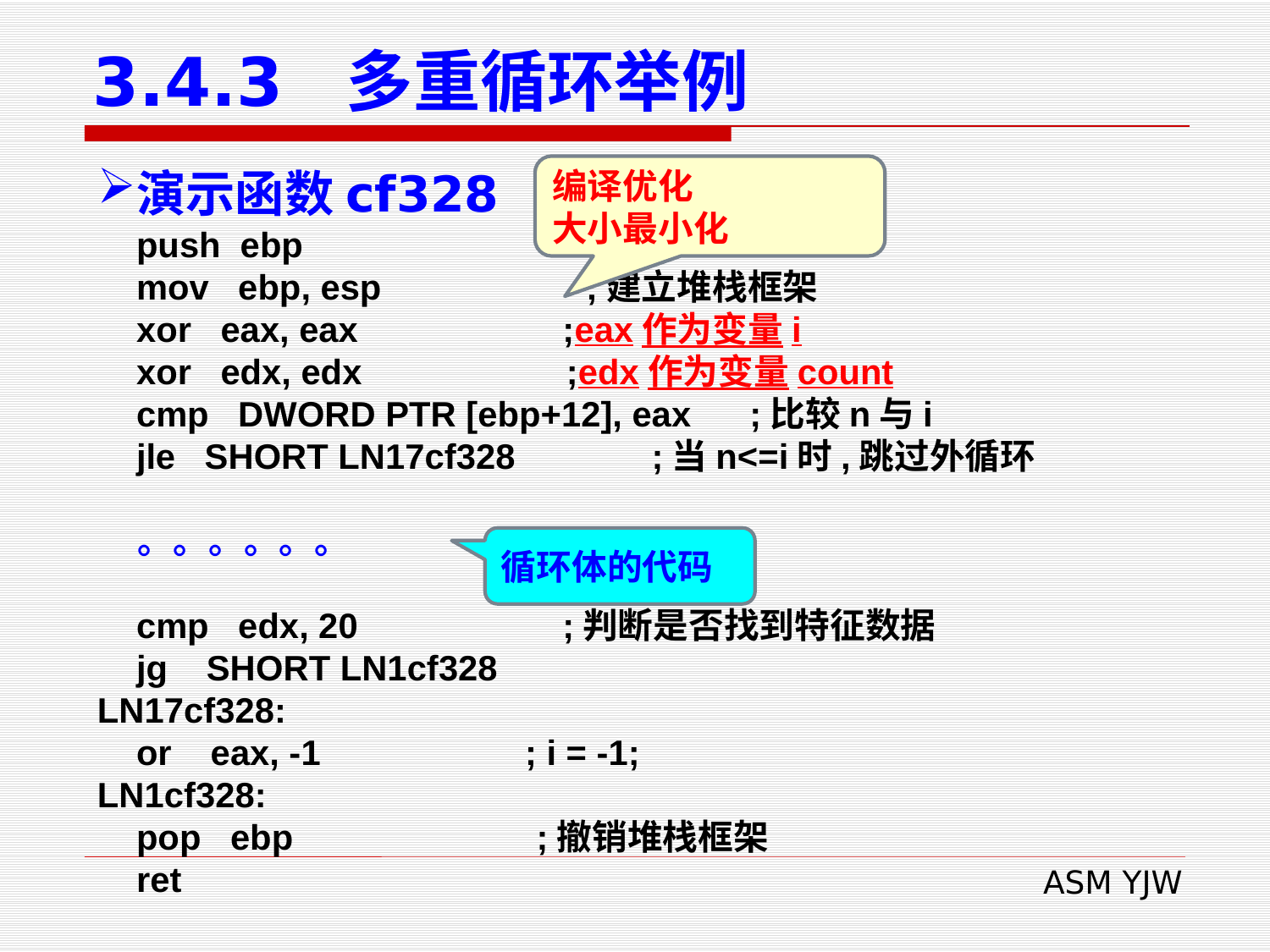

# 3.4.3  多重循环举例
演示函数cf328
编译优化
大小最小化
    push  ebp
    mov   ebp, esp                     ;建立堆栈框架
    xor   eax, eax                     ;eax作为变量i
    xor   edx, edx                     ;edx作为变量count
    cmp   DWORD PTR [ebp+12], eax      ;比较n与i
    jle   SHORT LN17cf328              ;当n<=i时,跳过外循环

    。。。。。。

    cmp   edx, 20                     ;判断是否找到特征数据
    jg    SHORT LN1cf328
LN17cf328:
    or    eax, -1                     ; i = -1;
LN1cf328:
    pop   ebp                         ;撤销堆栈框架
    ret
循环体的代码